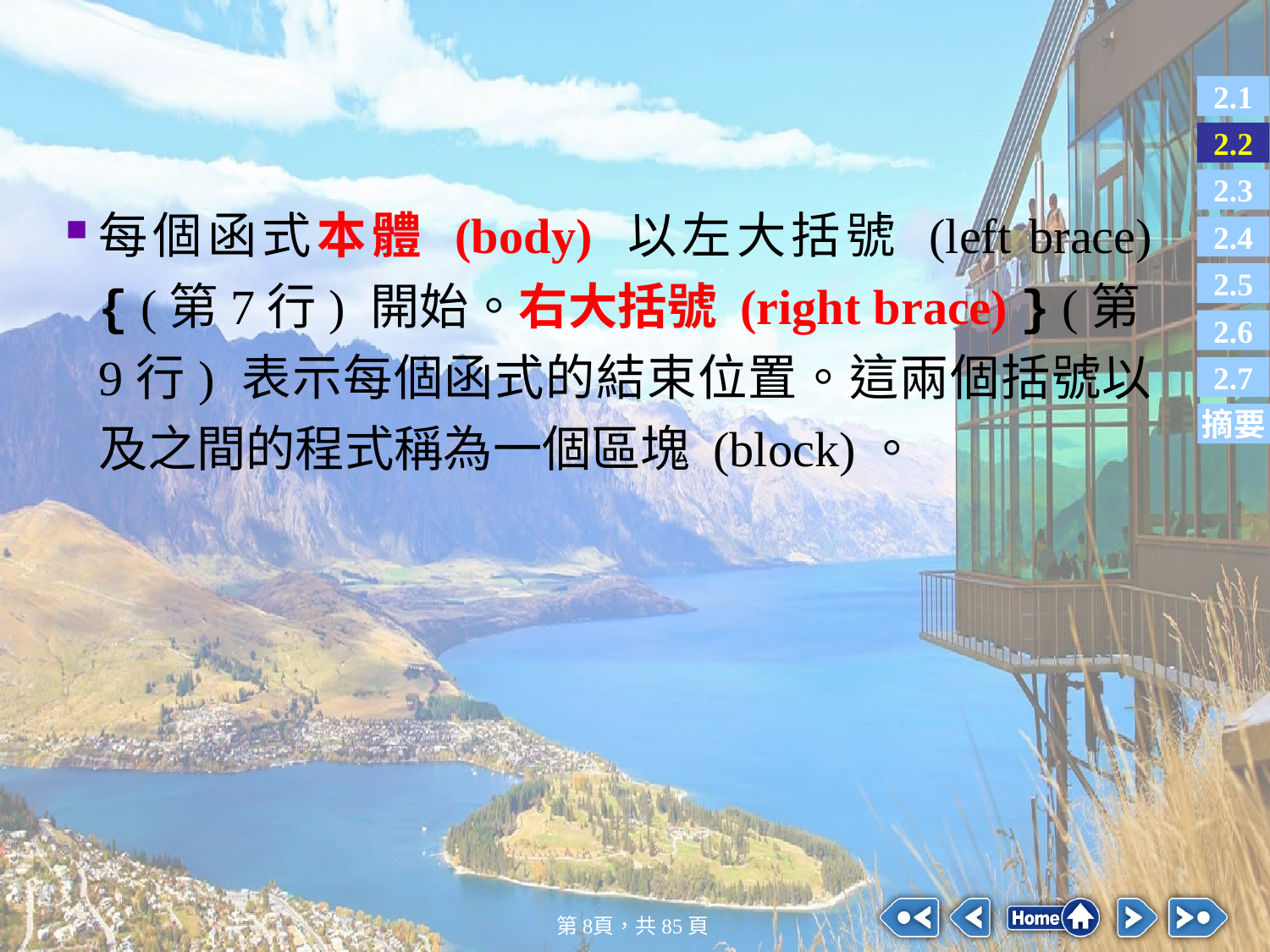

#
每個函式本體 (body) 以左大括號 (left brace) { (第7行) 開始。右大括號 (right brace) } (第9行) 表示每個函式的結束位置。這兩個括號以及之間的程式稱為一個區塊 (block)。